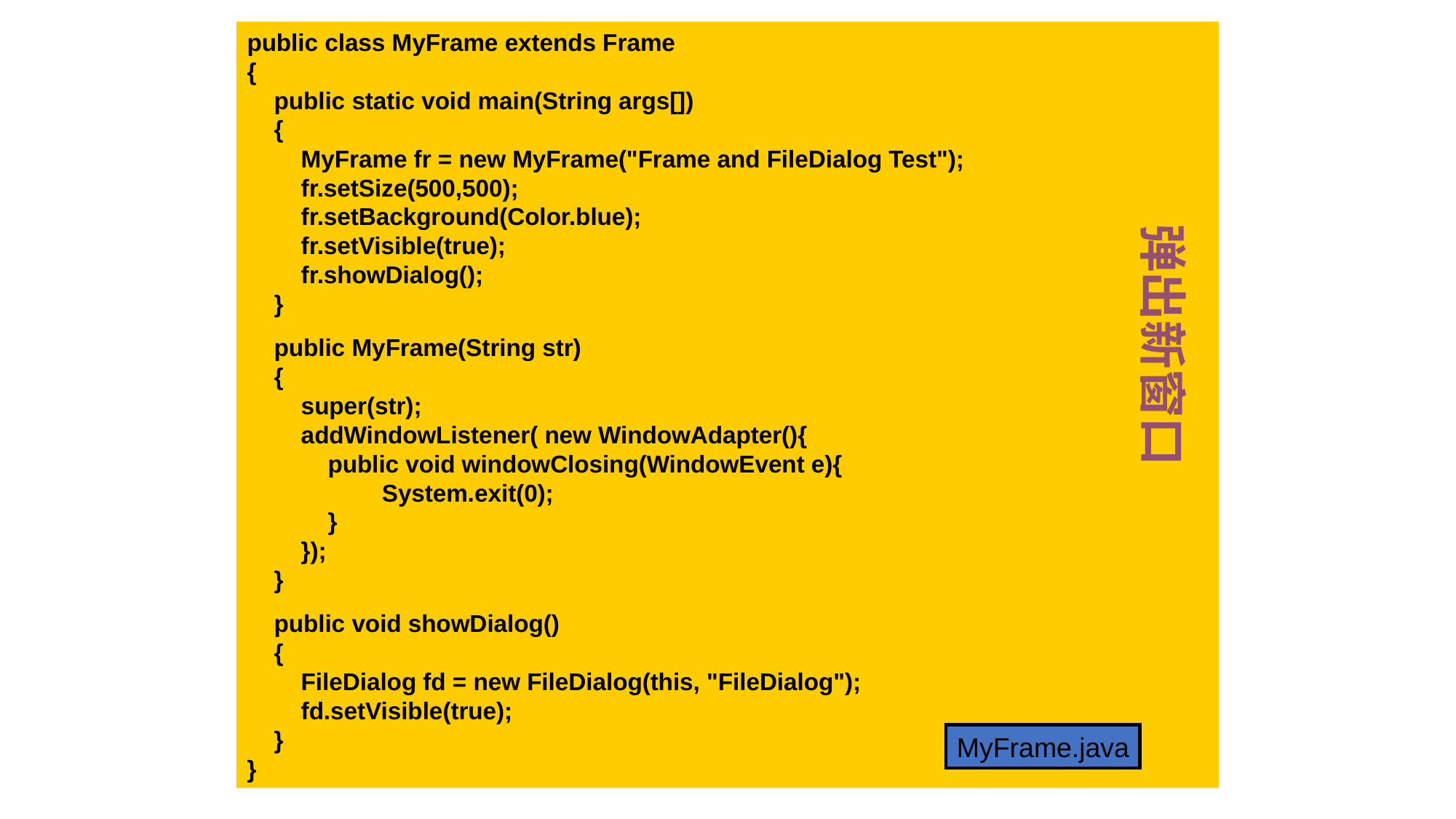

public class MyFrame extends Frame
{
    public static void main(String args[])
    {
        MyFrame fr = new MyFrame("Frame and FileDialog Test");
        fr.setSize(500,500);
        fr.setBackground(Color.blue);
        fr.setVisible(true);
        fr.showDialog();
    }

    public MyFrame(String str)
    {
        super(str);
        addWindowListener( new WindowAdapter(){
            public void windowClosing(WindowEvent e){
                    System.exit(0);
            }
        });
    }

    public void showDialog()
    {
        FileDialog fd = new FileDialog(this, "FileDialog");
        fd.setVisible(true);
    }
}
弹出新窗口
MyFrame.java